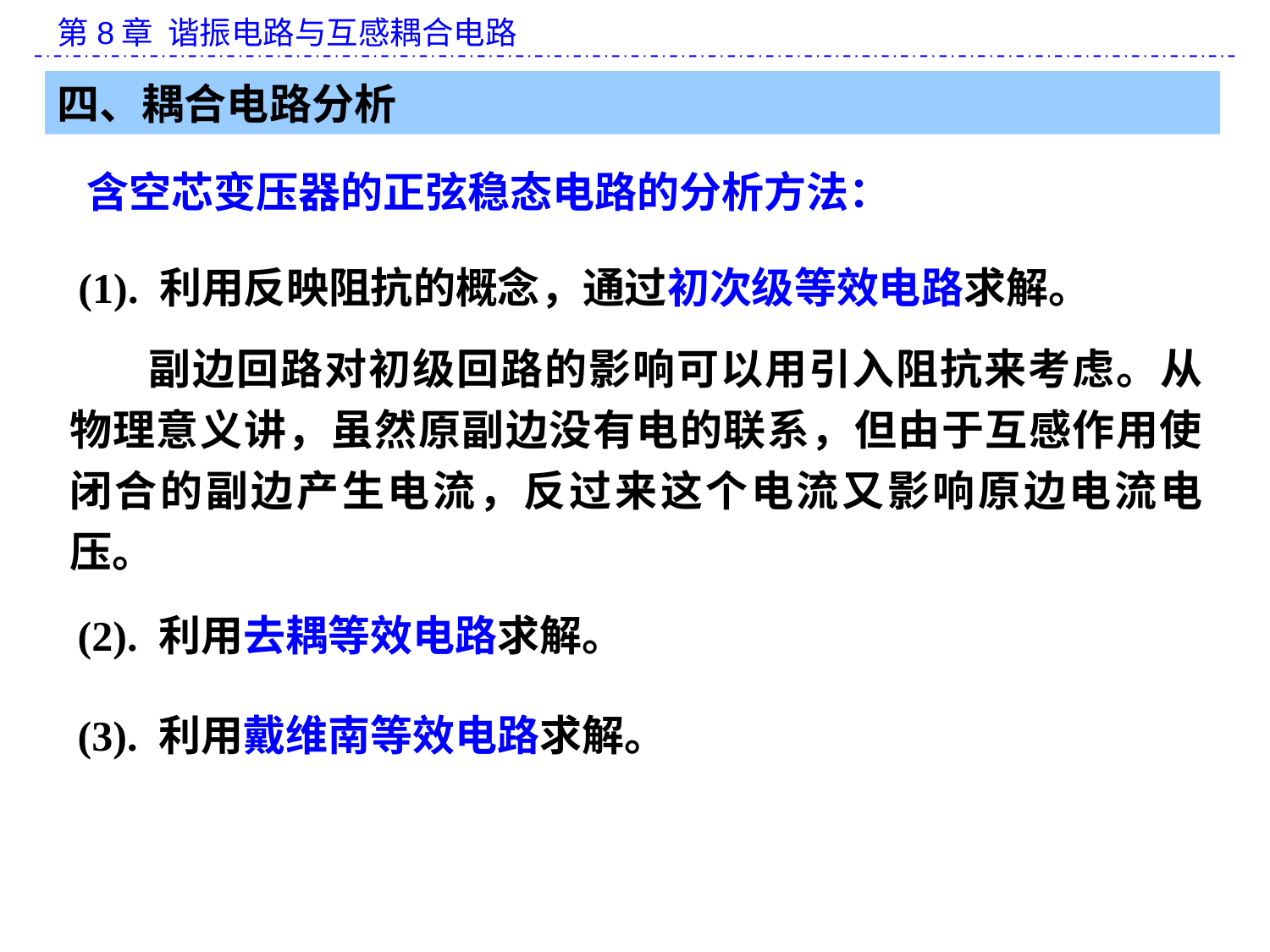

四、耦合电路分析
含空芯变压器的正弦稳态电路的分析方法：
(1). 利用反映阻抗的概念，通过初次级等效电路求解。
副边回路对初级回路的影响可以用引入阻抗来考虑。从物理意义讲，虽然原副边没有电的联系，但由于互感作用使闭合的副边产生电流，反过来这个电流又影响原边电流电压。
(2). 利用去耦等效电路求解。
(3). 利用戴维南等效电路求解。